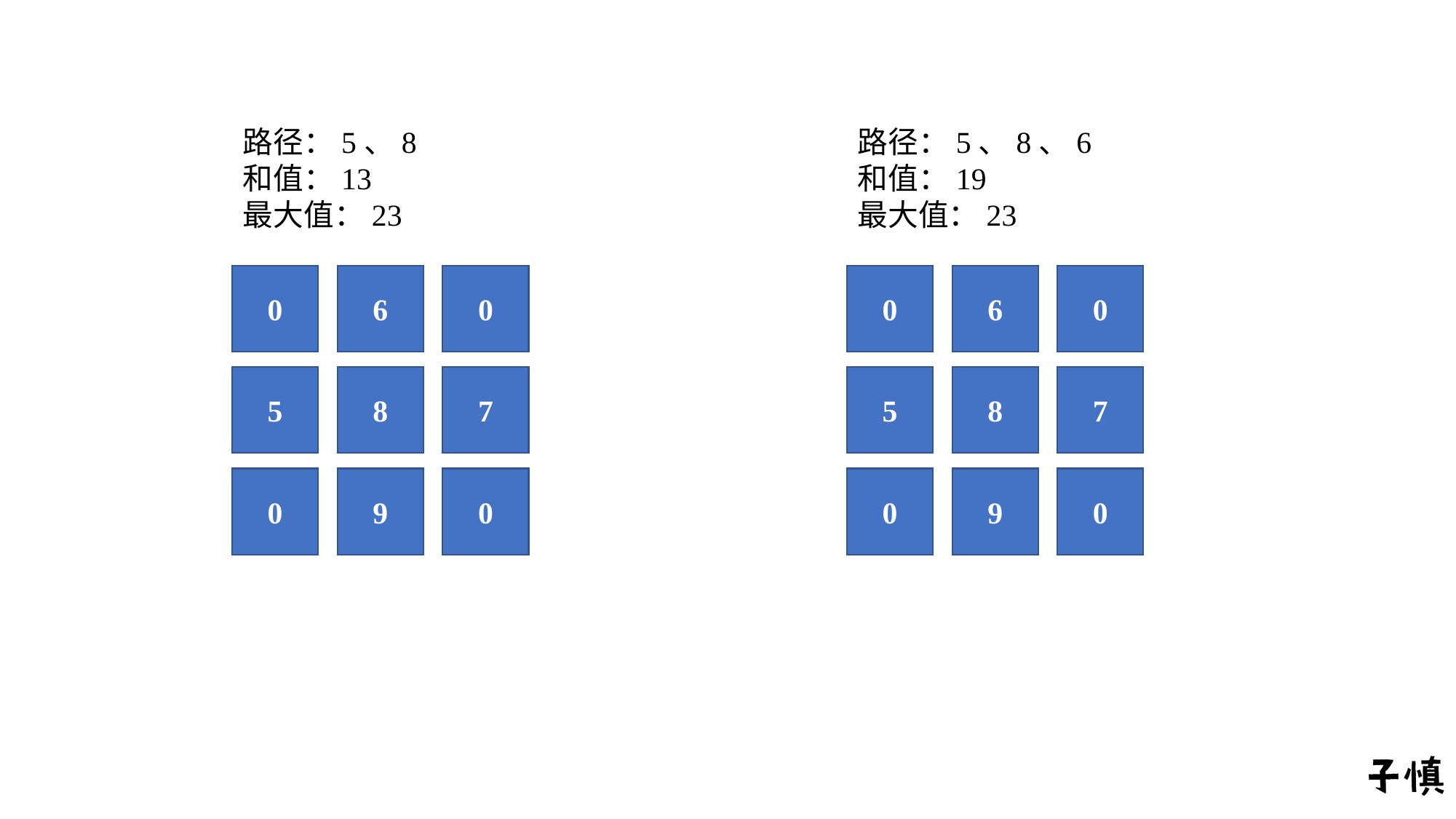

路径：5、8、6
和值：19
最大值：23
路径：5、8
和值：13
最大值：23
0
6
0
0
6
0
5
8
7
5
8
7
0
9
0
0
9
0